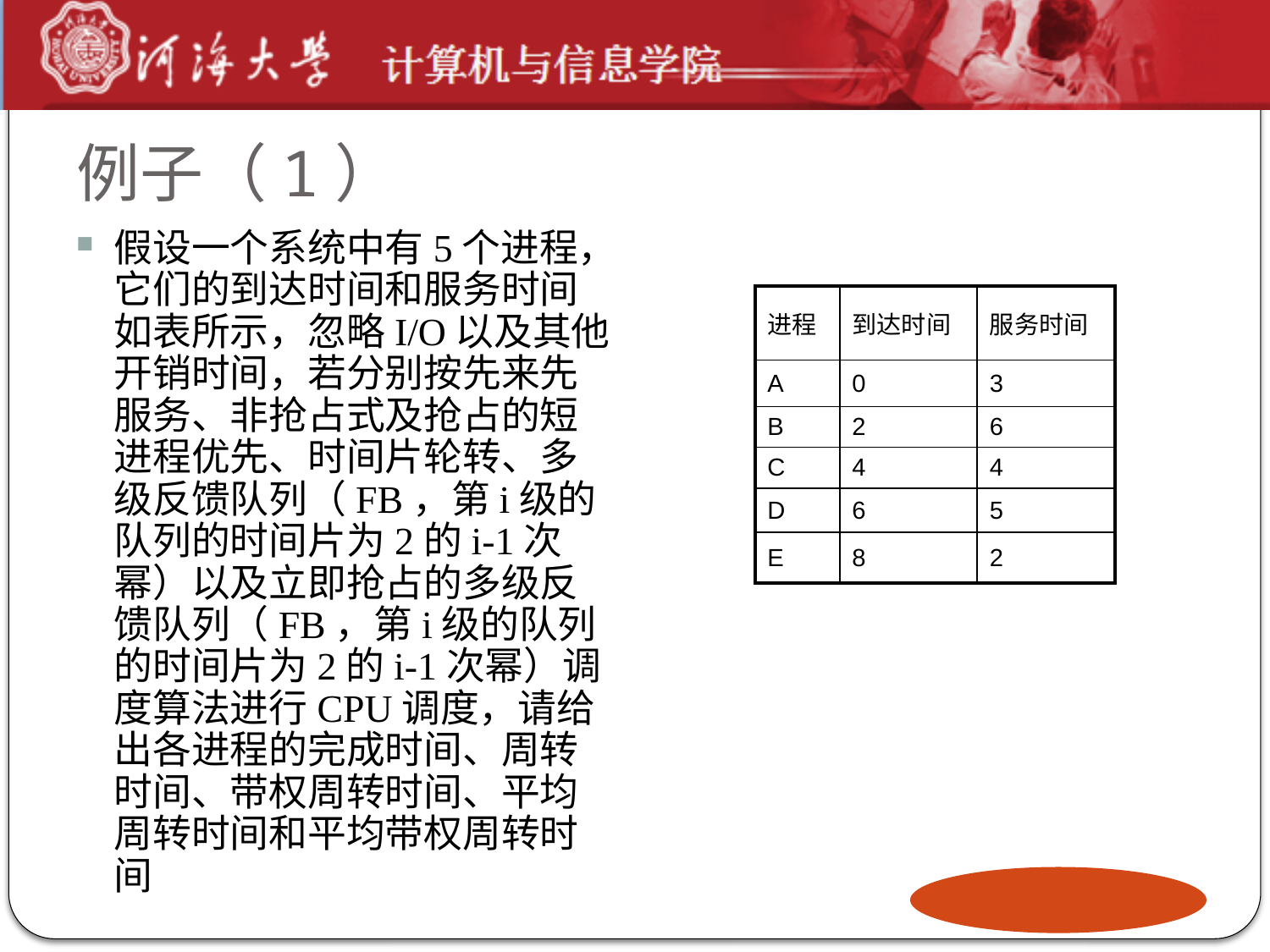

# 例子（1）
假设一个系统中有5个进程，它们的到达时间和服务时间如表所示，忽略I/O以及其他开销时间，若分别按先来先服务、非抢占式及抢占的短进程优先、时间片轮转、多级反馈队列（FB，第i级的队列的时间片为2的i-1次幂）以及立即抢占的多级反馈队列（FB，第i级的队列的时间片为2的i-1次幂）调度算法进行CPU调度，请给出各进程的完成时间、周转时间、带权周转时间、平均周转时间和平均带权周转时间
| 进程 | 到达时间 | 服务时间 |
| --- | --- | --- |
| A | 0 | 3 |
| B | 2 | 6 |
| C | 4 | 4 |
| D | 6 | 5 |
| E | 8 | 2 |

1